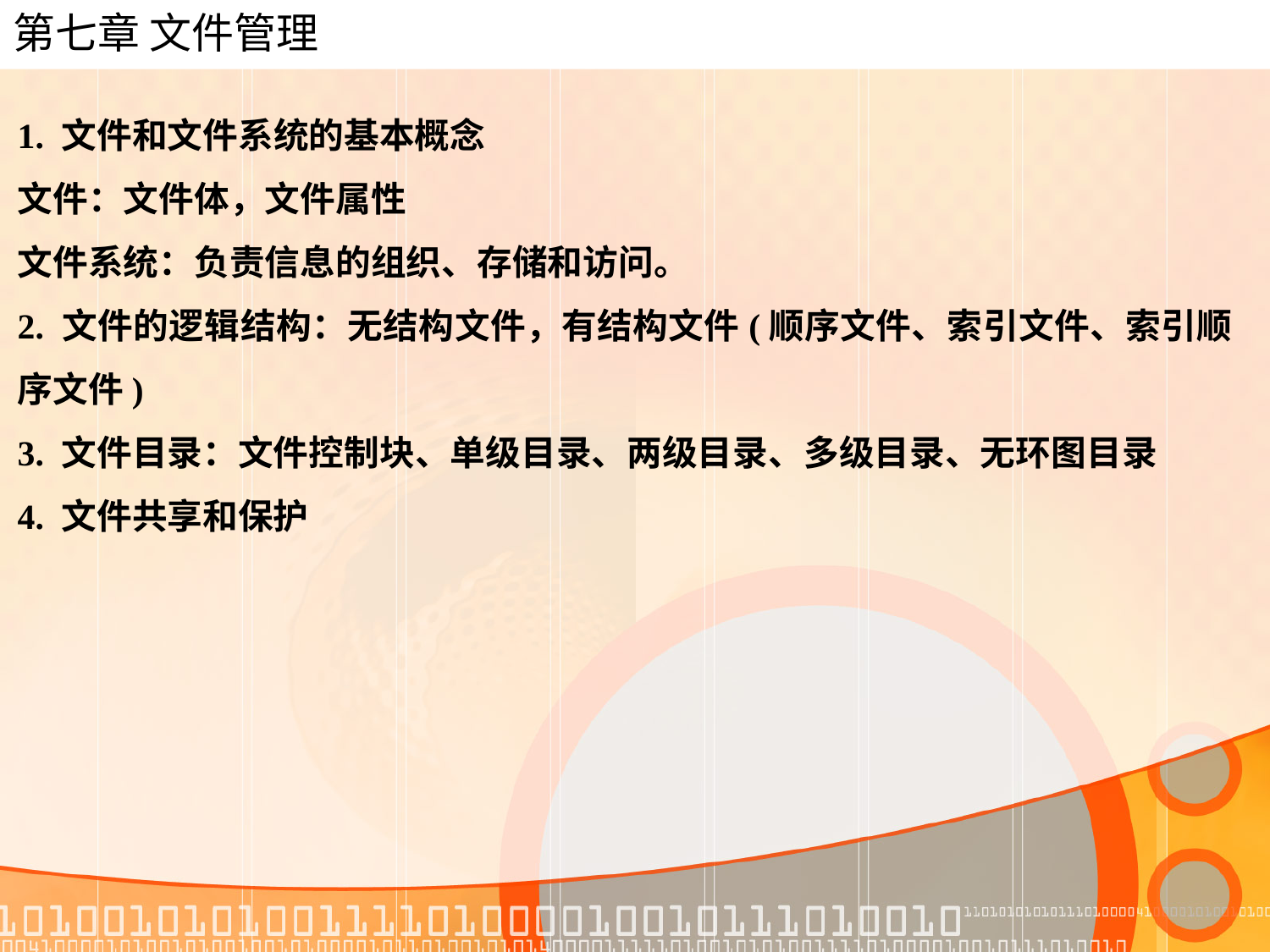

# 第七章 文件管理
1. 文件和文件系统的基本概念
文件：文件体，文件属性
文件系统：负责信息的组织、存储和访问。
2. 文件的逻辑结构：无结构文件，有结构文件(顺序文件、索引文件、索引顺序文件)
3. 文件目录：文件控制块、单级目录、两级目录、多级目录、无环图目录
4. 文件共享和保护